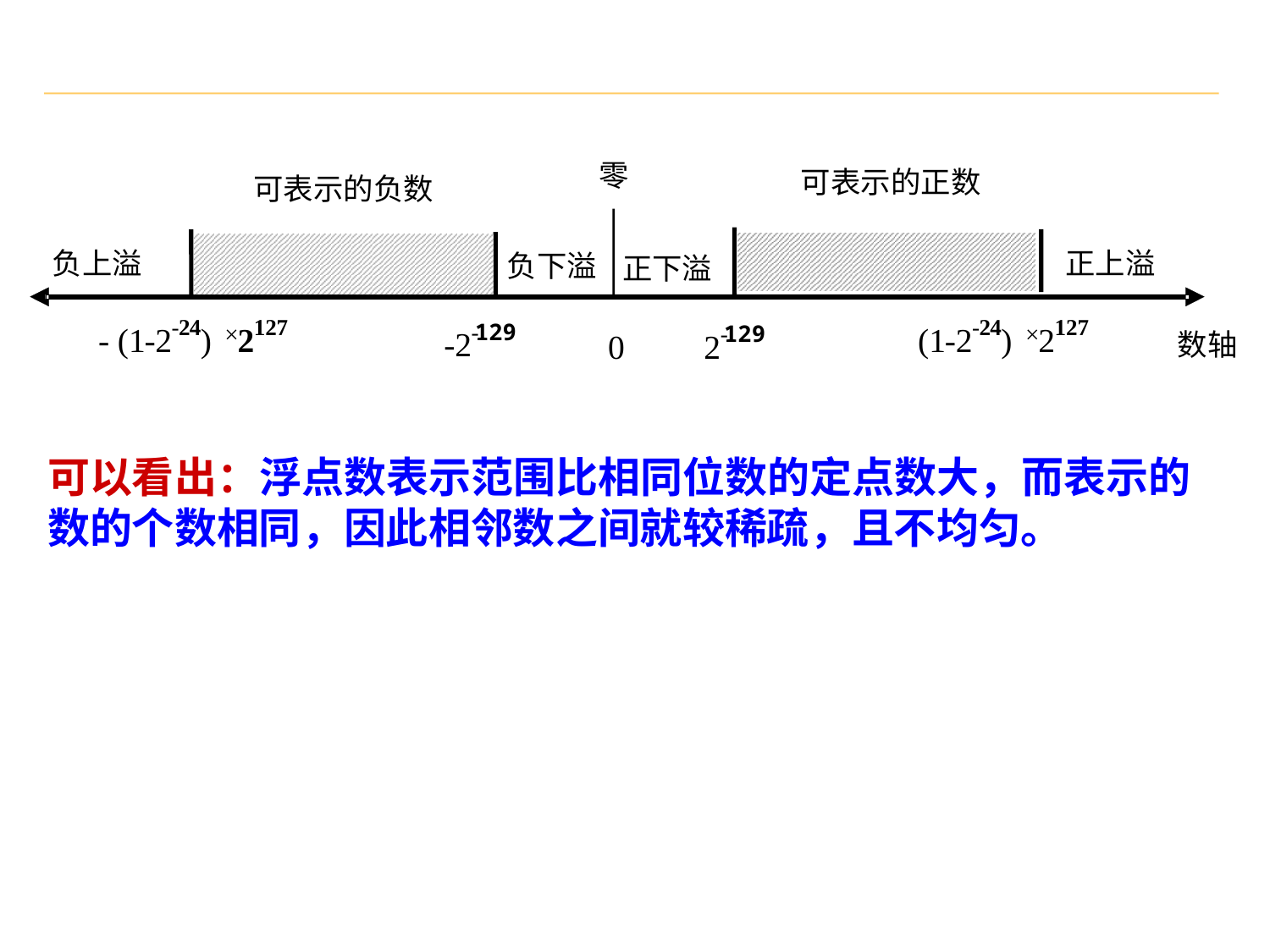

零

可表示的正数

可表示的负数

负上溢
正上溢

负下溢

正下溢

-
2
4
127

-
2
4
127

-
129

-
 (1
-
2
)

×
2
(1
-
2
)

×
2
-
129

-
2

0

2
数轴
可以看出：浮点数表示范围比相同位数的定点数大，而表示的数的个数相同，因此相邻数之间就较稀疏，且不均匀。
12